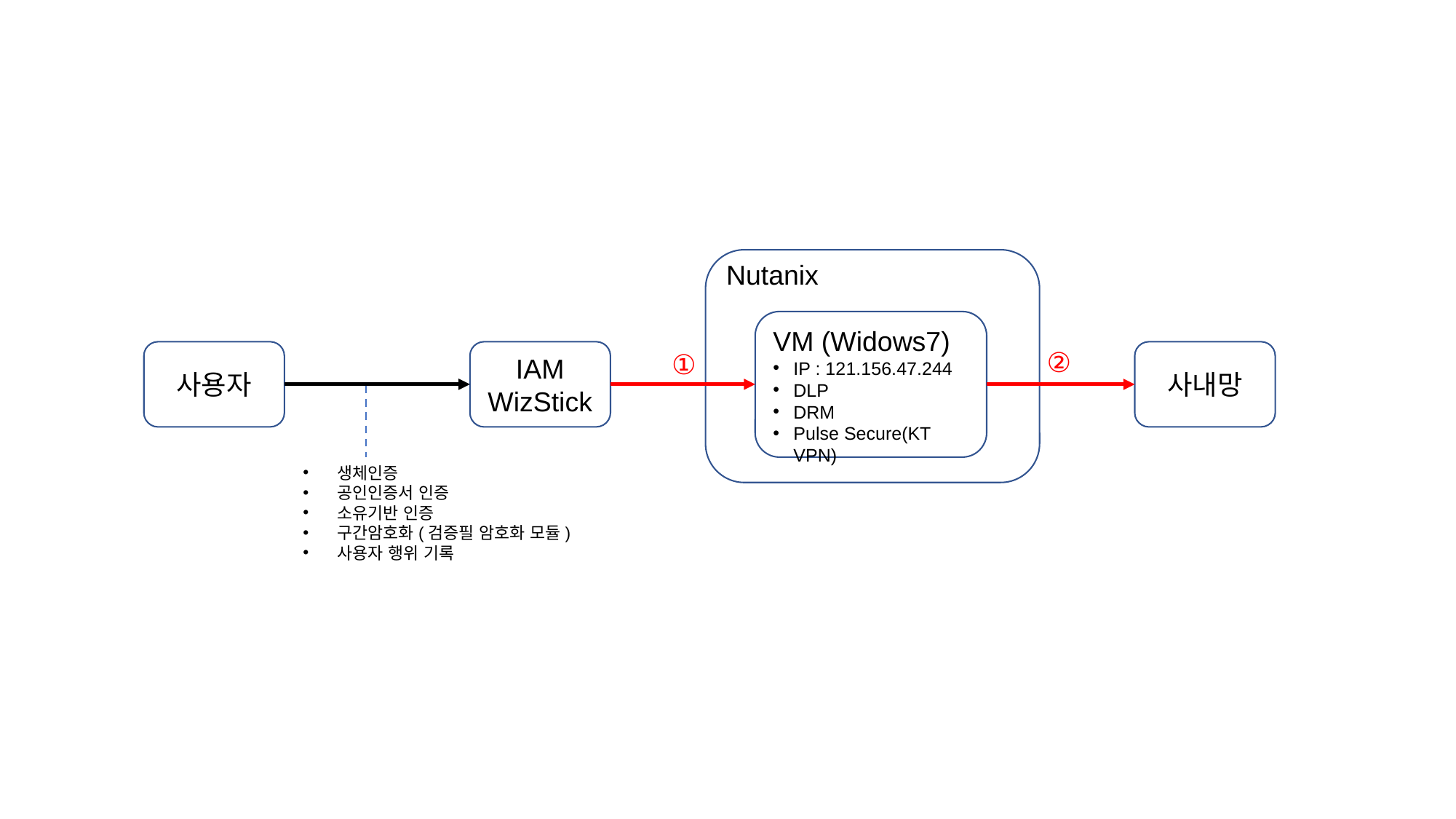

Nutanix
VM (Widows7)
IP : 121.156.47.244
DLP
DRM
Pulse Secure(KT VPN)
②
사용자
①
사내망
IAM WizStick
생체인증
공인인증서 인증
소유기반 인증
구간암호화(검증필 암호화 모듈)
사용자 행위 기록